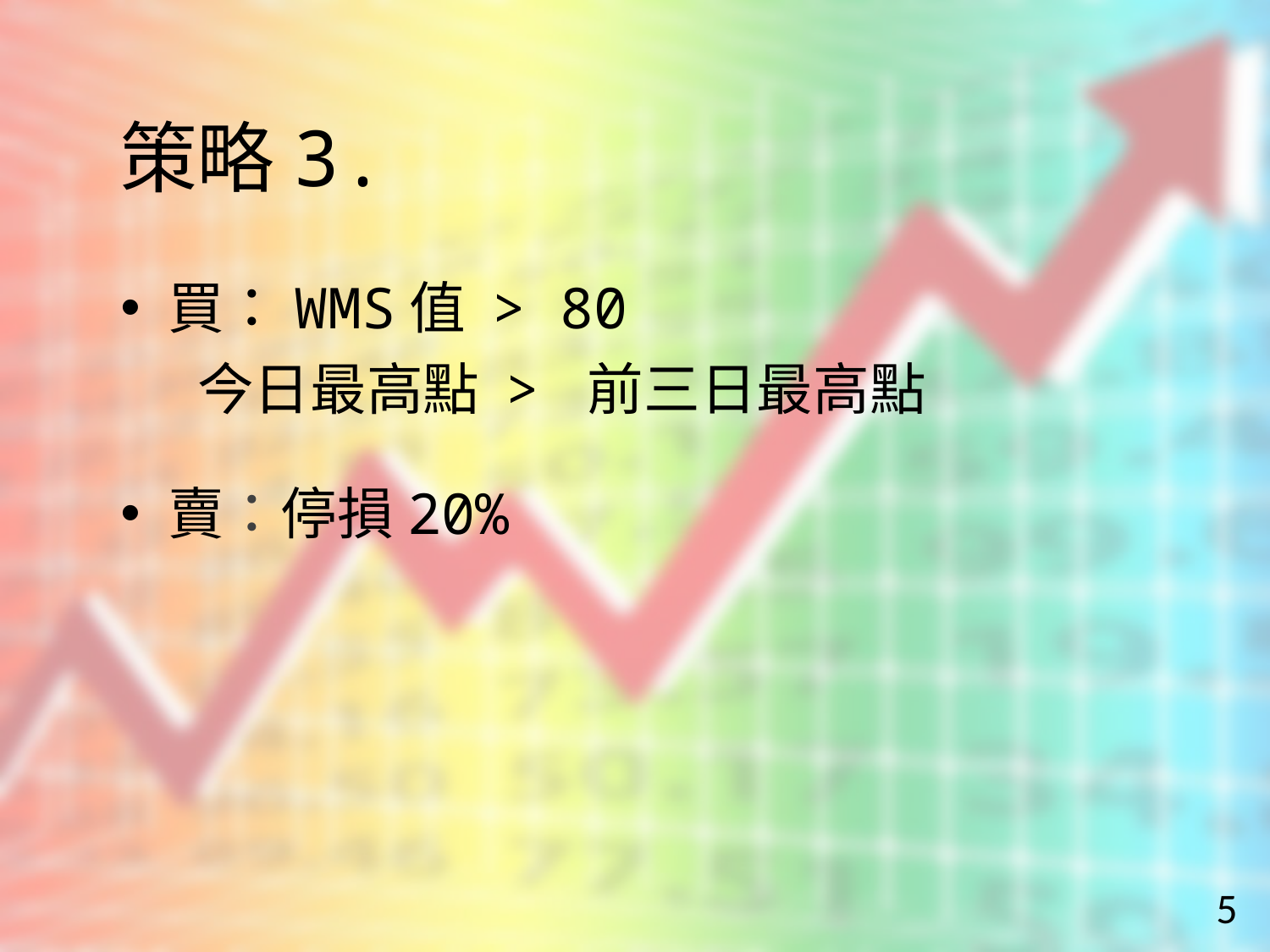

# 策略3.
買：WMS值 > 80
     今日最高點 > 前三日最高點

賣：停損20%

5